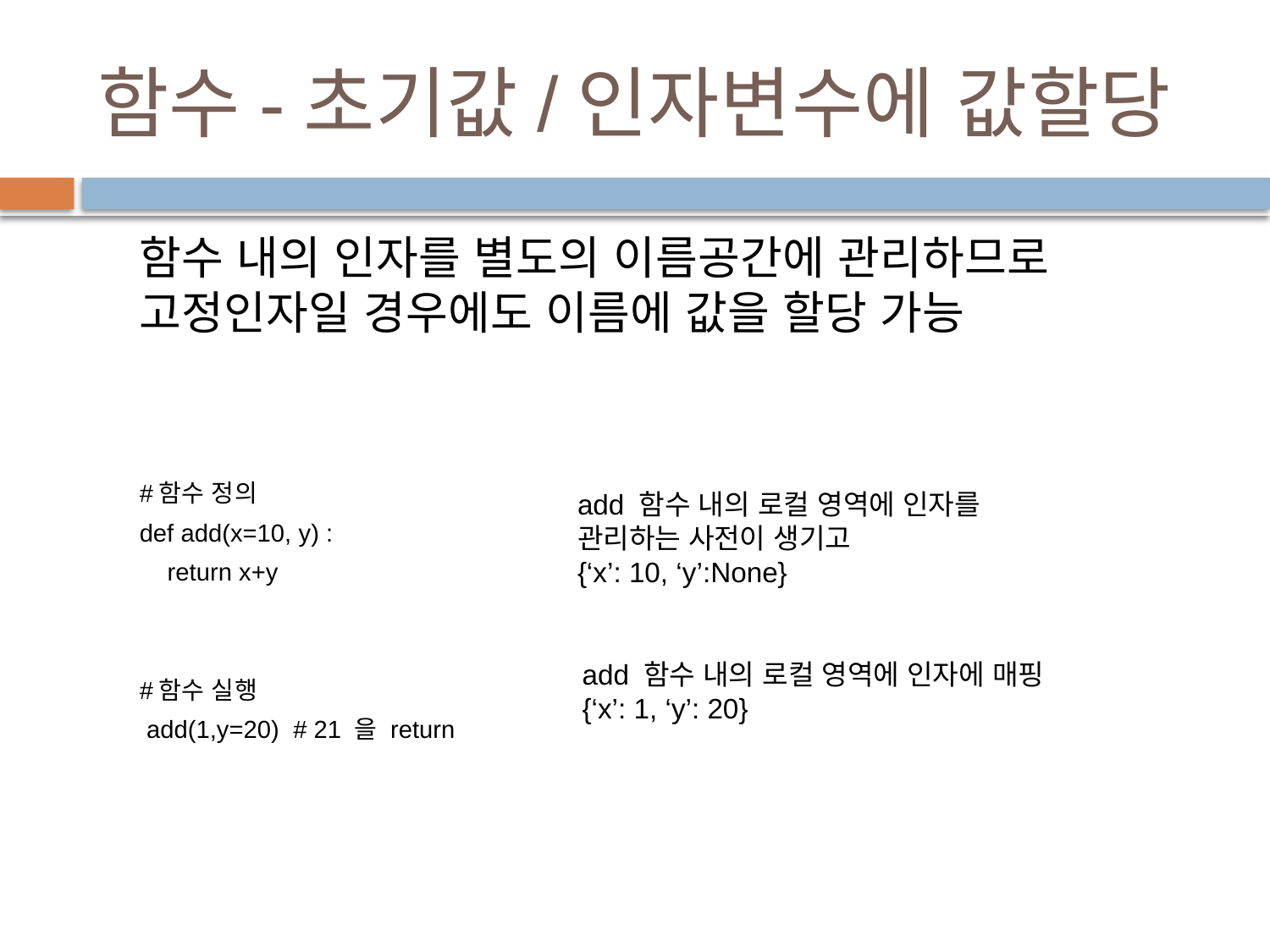

# 함수-초기값/인자변수에 값할당
함수 내의 인자를 별도의 이름공간에 관리하므로 고정인자일 경우에도 이름에 값을 할당 가능

#함수 정의
def add(x=10, y) :
    return x+y

#함수 실행
 add(1,y=20)  # 21 을 return
add 함수 내의 로컬 영역에 인자를 관리하는 사전이 생기고
{‘x’: 10, ‘y’:None}
add 함수 내의 로컬 영역에 인자에 매핑
{‘x’: 1, ‘y’: 20}